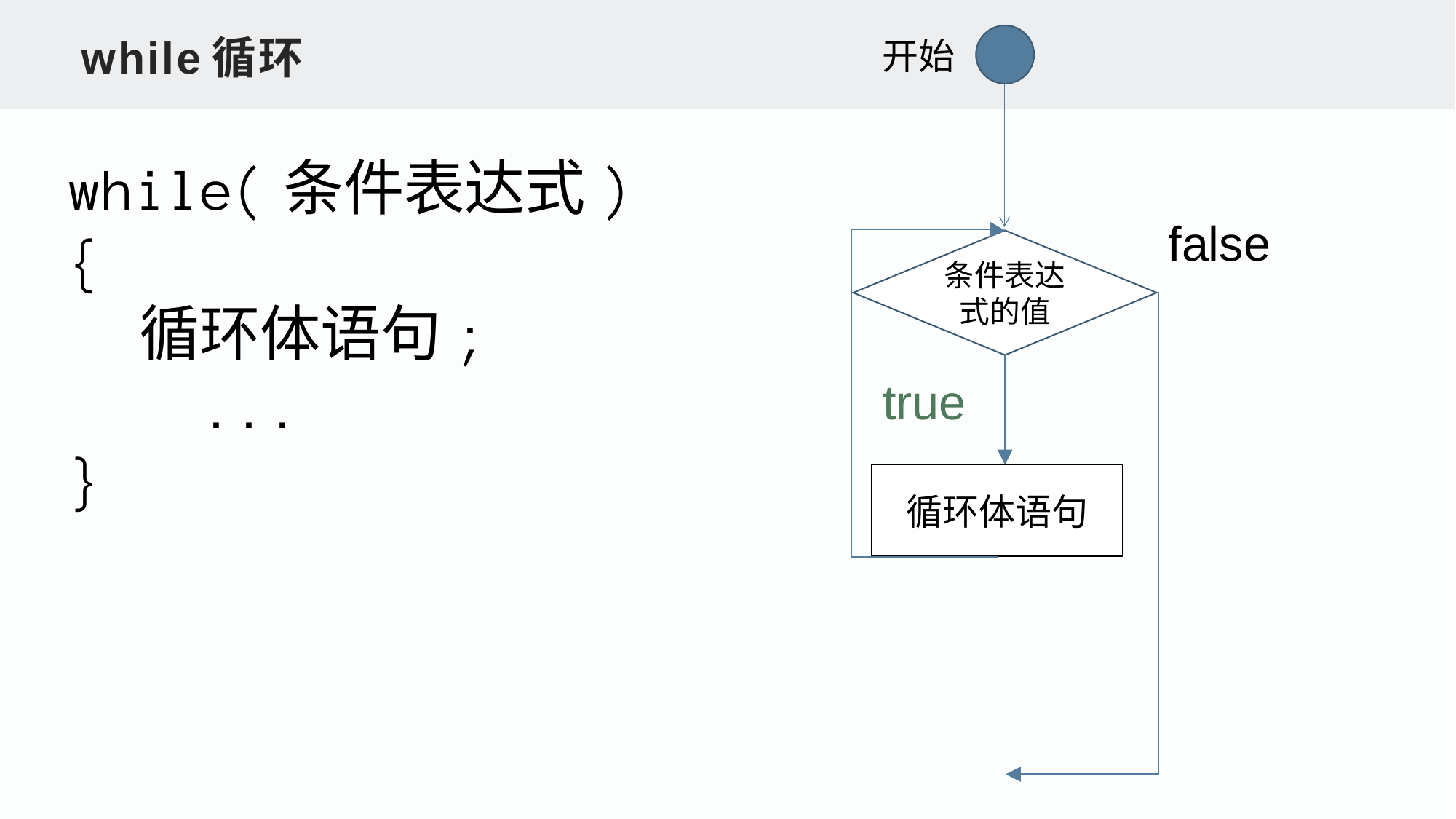

while循环

开始
false
条件表达式的值
true
循环体语句
while(条件表达式)
{
    循环体语句;
    ...
}